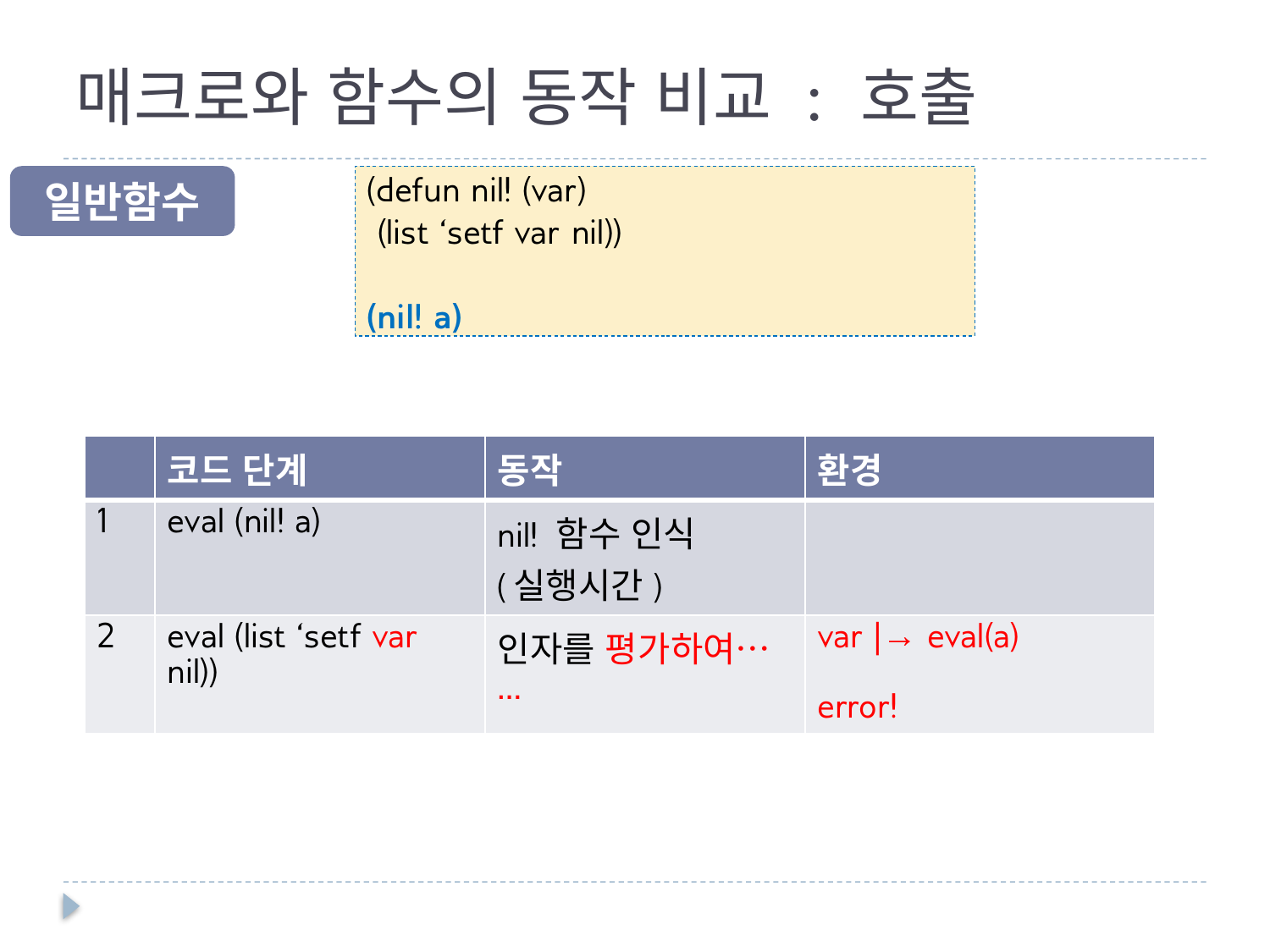

# 매크로와 함수의 동작 비교 : 호출
일반함수
(defun nil! (var)
 (list ‘setf var nil))

(nil! a)
|  | 코드 단계 | 동작 | 환경 |
| --- | --- | --- | --- |
| 1 | eval (nil! a) | nil! 함수 인식 (실행시간) |  |
| 2 | eval (list ‘setf var nil)) | 인자를 평가하여… … | var |→ eval(a) error! |